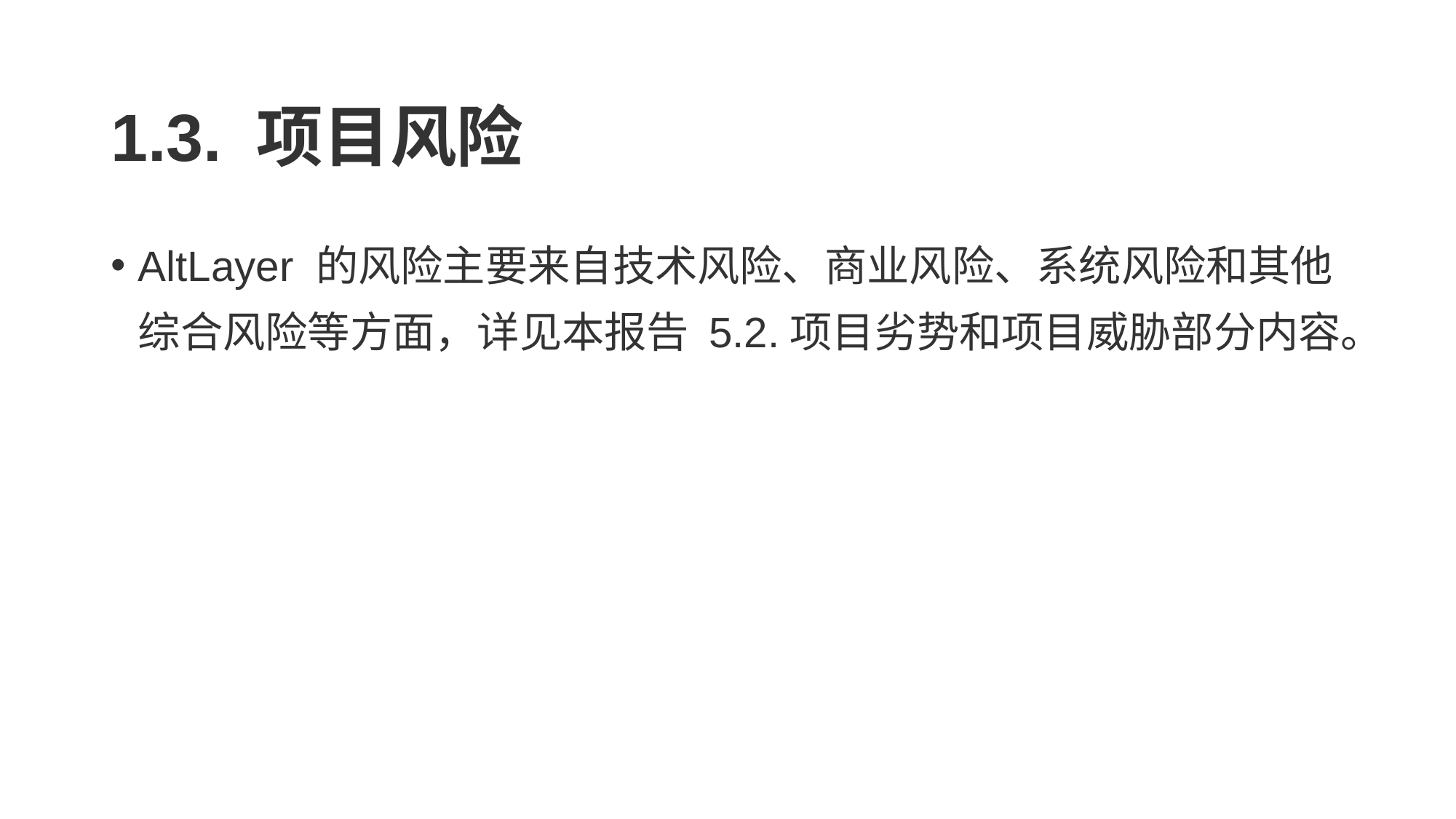

# 1.3. 项目风险
AltLayer 的风险主要来自技术风险、商业风险、系统风险和其他综合风险等方面，详见本报告 5.2.项目劣势和项目威胁部分内容。